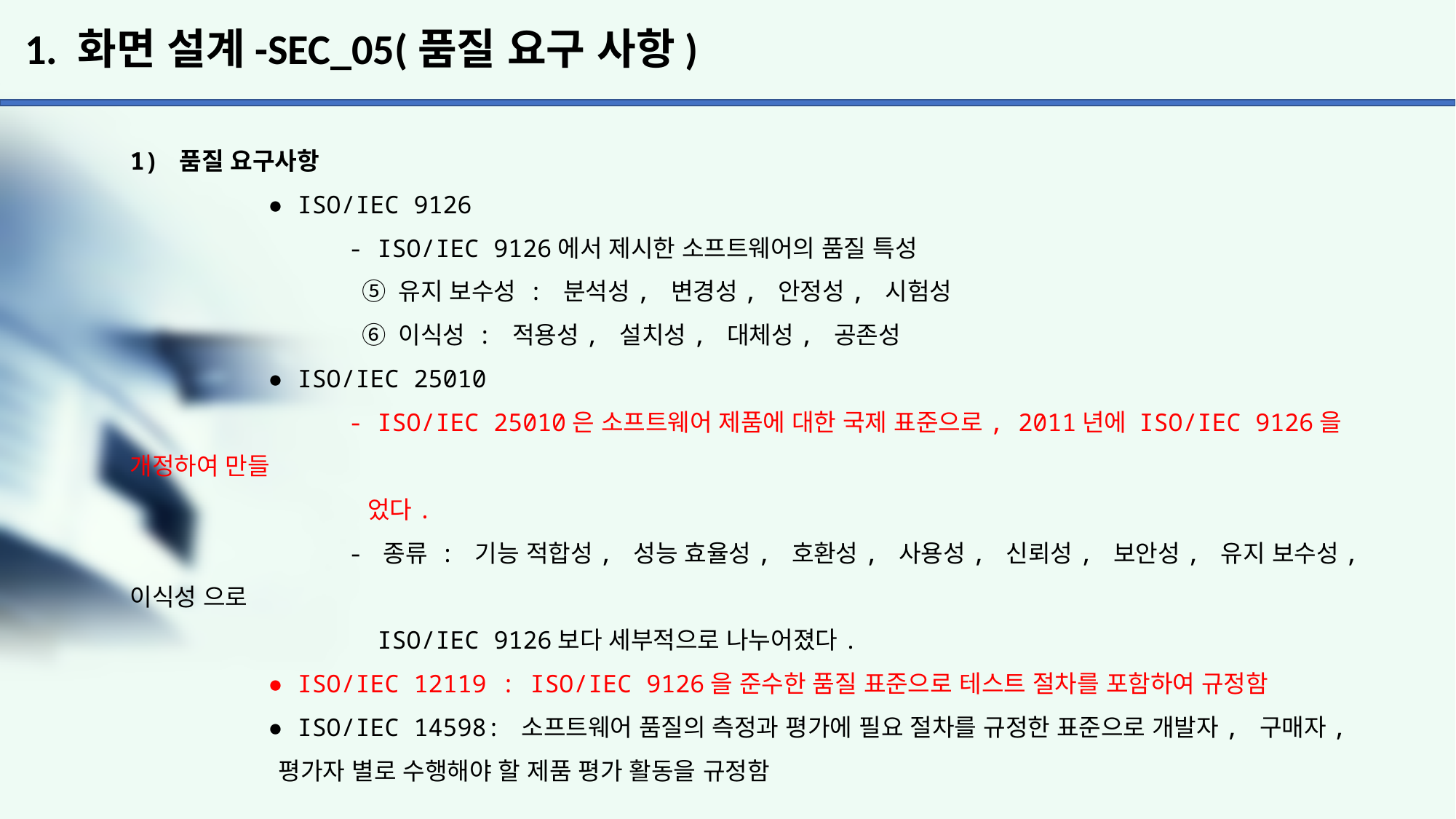

# 1. 화면 설계-SEC_05(품질 요구 사항)
1) 품질 요구사항
	  ● ISO/IEC 9126
		- ISO/IEC 9126에서 제시한 소프트웨어의 품질 특성
		  ⑤ 유지 보수성 : 분석성, 변경성, 안정성, 시험성
		  ⑥ 이식성 : 적용성, 설치성, 대체성, 공존성
	  ● ISO/IEC 25010
		- ISO/IEC 25010은 소프트웨어 제품에 대한 국제 표준으로, 2011년에 ISO/IEC 9126을 개정하여 만들
		  었다.
		- 종류 : 기능 적합성, 성능 효율성, 호환성, 사용성, 신뢰성, 보안성, 유지 보수성, 이식성 으로
		  ISO/IEC 9126보다 세부적으로 나누어졌다.
	  ● ISO/IEC 12119 : ISO/IEC 9126을 준수한 품질 표준으로 테스트 절차를 포함하여 규정함
	  ● ISO/IEC 14598: 소프트웨어 품질의 측정과 평가에 필요 절차를 규정한 표준으로 개발자, 구매자,
	     평가자 별로 수행해야 할 제품 평가 활동을 규정함